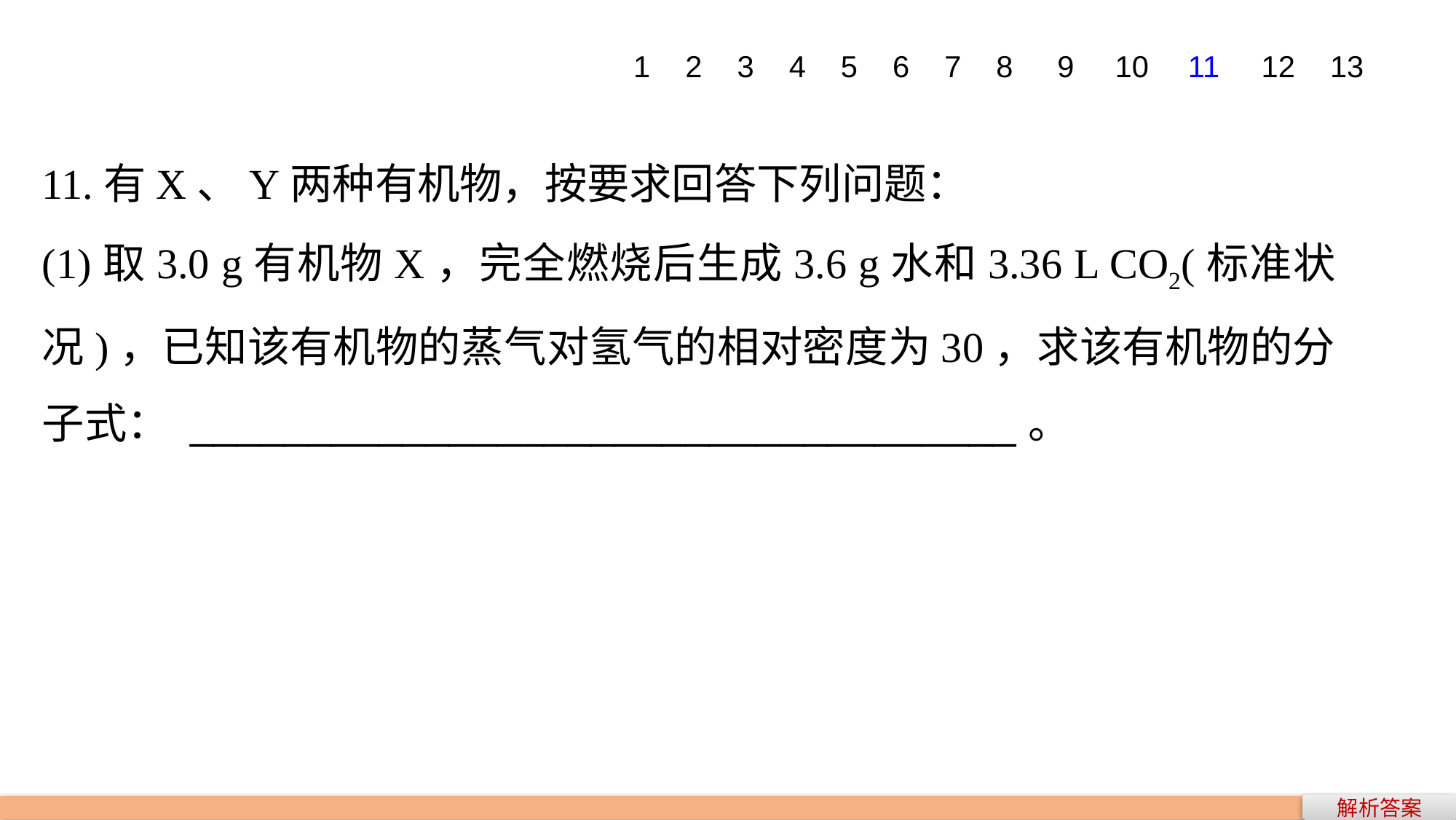

1
2
3
4
5
6
7
8
9
10
11
12
13
11.有X、Y两种有机物，按要求回答下列问题：
(1)取3.0 g有机物X，完全燃烧后生成3.6 g水和3.36 L CO2(标准状况)，已知该有机物的蒸气对氢气的相对密度为30，求该有机物的分子式： ___________________________________。
解析答案